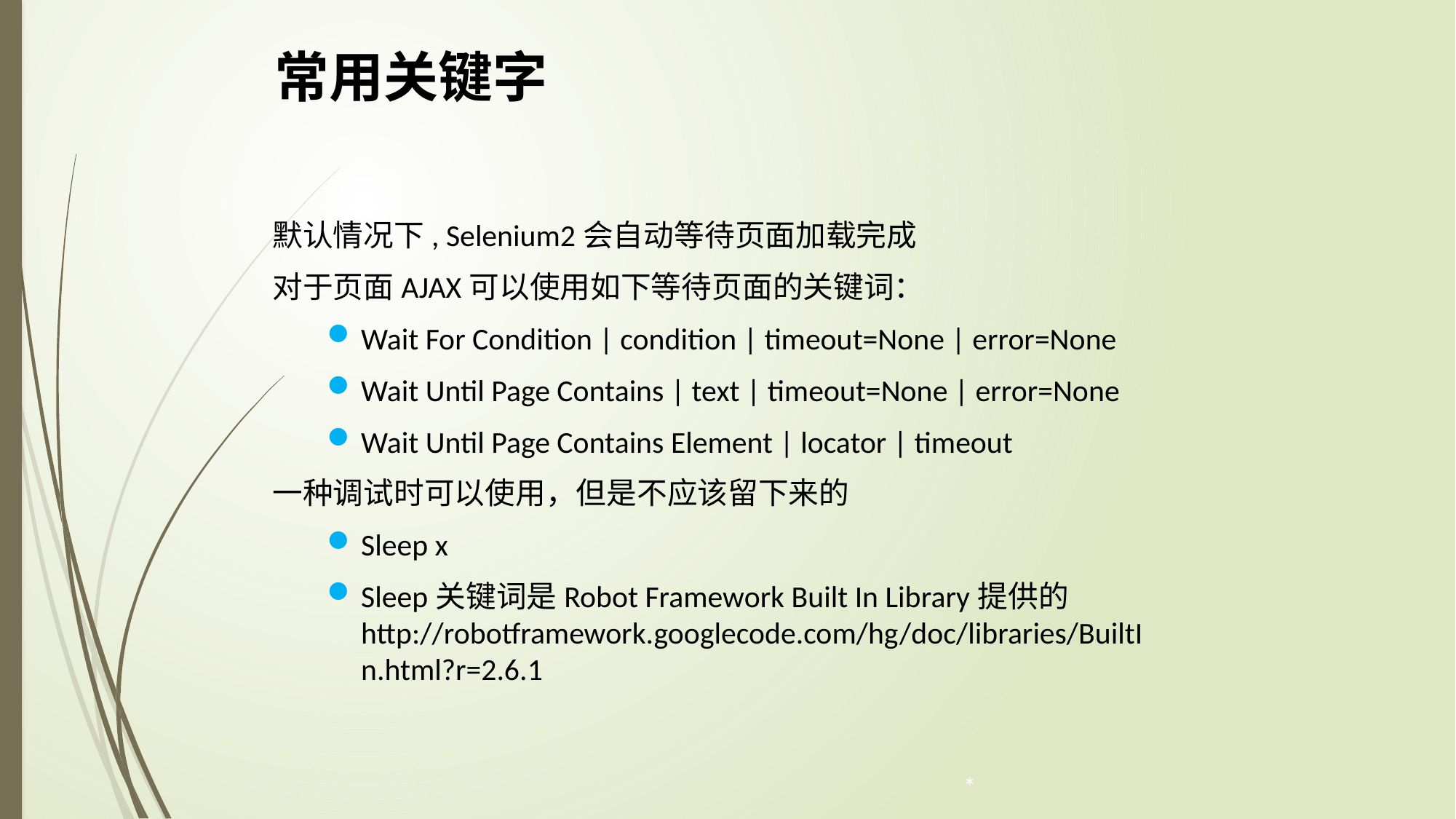

常用关键字
默认情况下, Selenium2会自动等待页面加载完成
对于页面AJAX可以使用如下等待页面的关键词：
Wait For Condition | condition | timeout=None | error=None
Wait Until Page Contains | text | timeout=None | error=None
Wait Until Page Contains Element | locator | timeout
一种调试时可以使用，但是不应该留下来的
Sleep x
Sleep关键词是Robot Framework Built In Library提供的http://robotframework.googlecode.com/hg/doc/libraries/BuiltIn.html?r=2.6.1

*